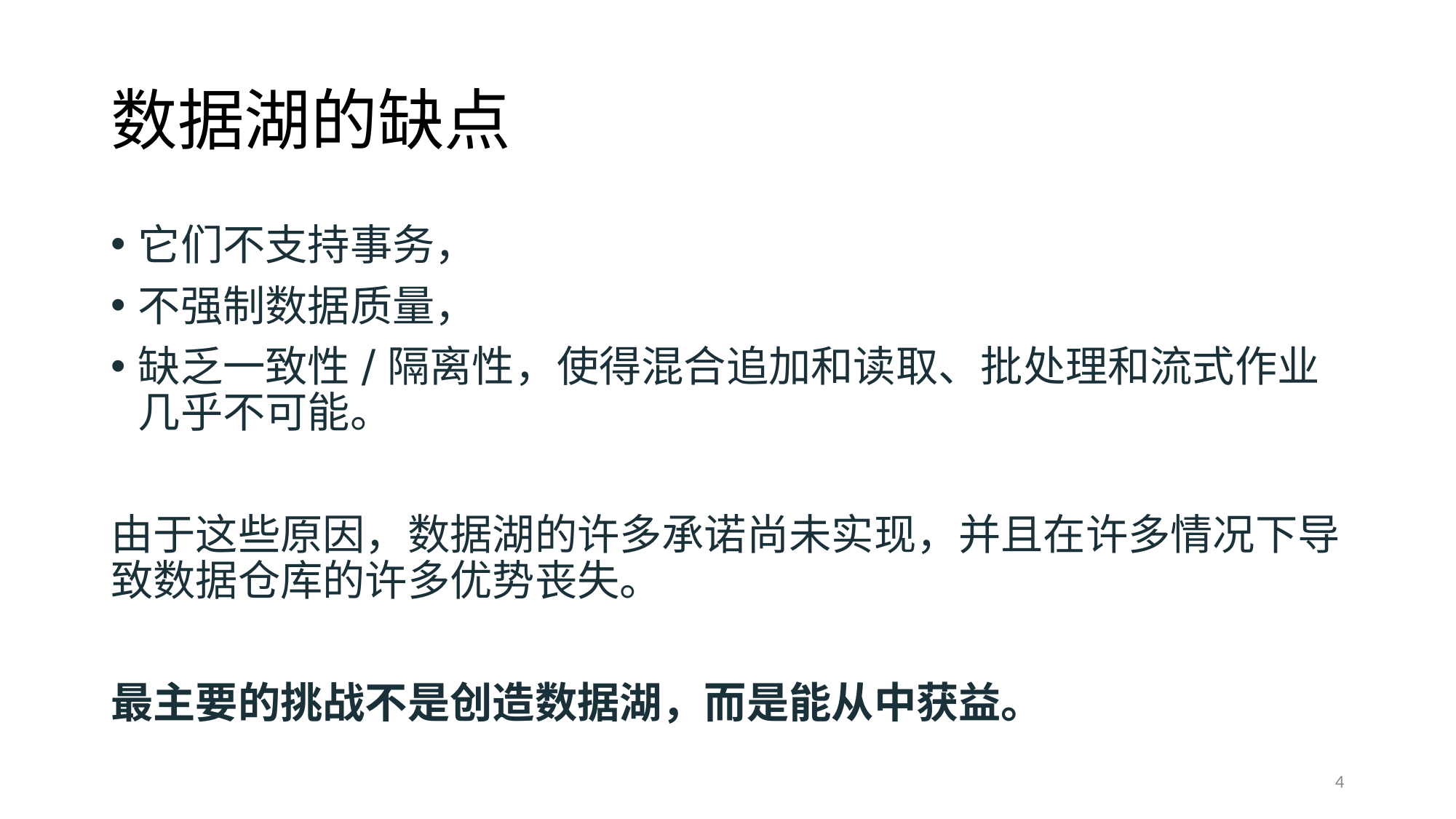

# 数据湖的缺点
它们不支持事务，
不强制数据质量，
缺乏一致性/隔离性，使得混合追加和读取、批处理和流式作业几乎不可能。

由于这些原因，数据湖的许多承诺尚未实现，并且在许多情况下导致数据仓库的许多优势丧失。

最主要的挑战不是创造数据湖，而是能从中获益。
4